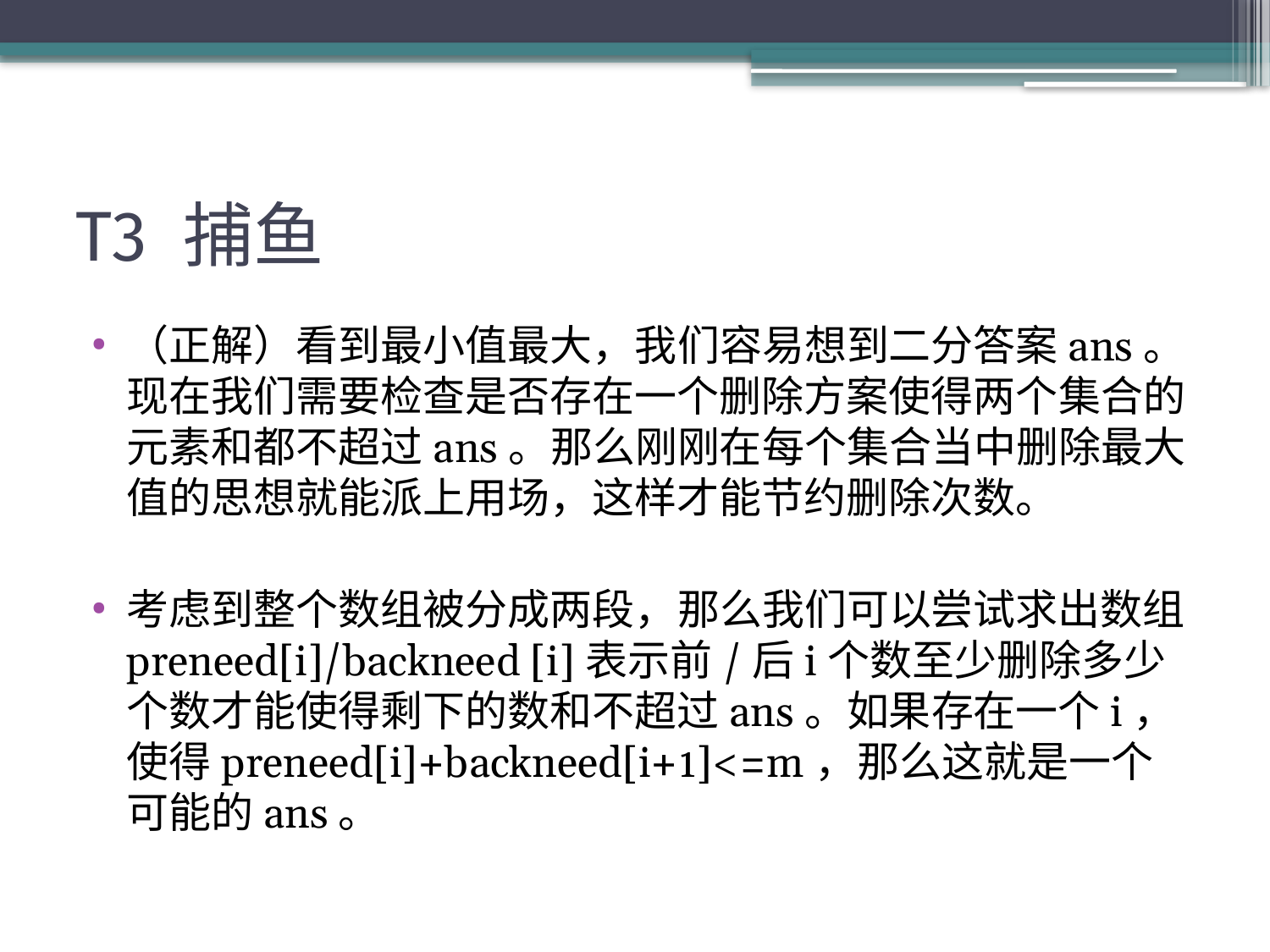

# T3 捕鱼
（正解）看到最小值最大，我们容易想到二分答案ans。现在我们需要检查是否存在一个删除方案使得两个集合的元素和都不超过ans。那么刚刚在每个集合当中删除最大值的思想就能派上用场，这样才能节约删除次数。

考虑到整个数组被分成两段，那么我们可以尝试求出数组preneed[i]/backneed [i]表示前/后i个数至少删除多少个数才能使得剩下的数和不超过ans。如果存在一个i，使得preneed[i]+backneed[i+1]<=m，那么这就是一个可能的ans。